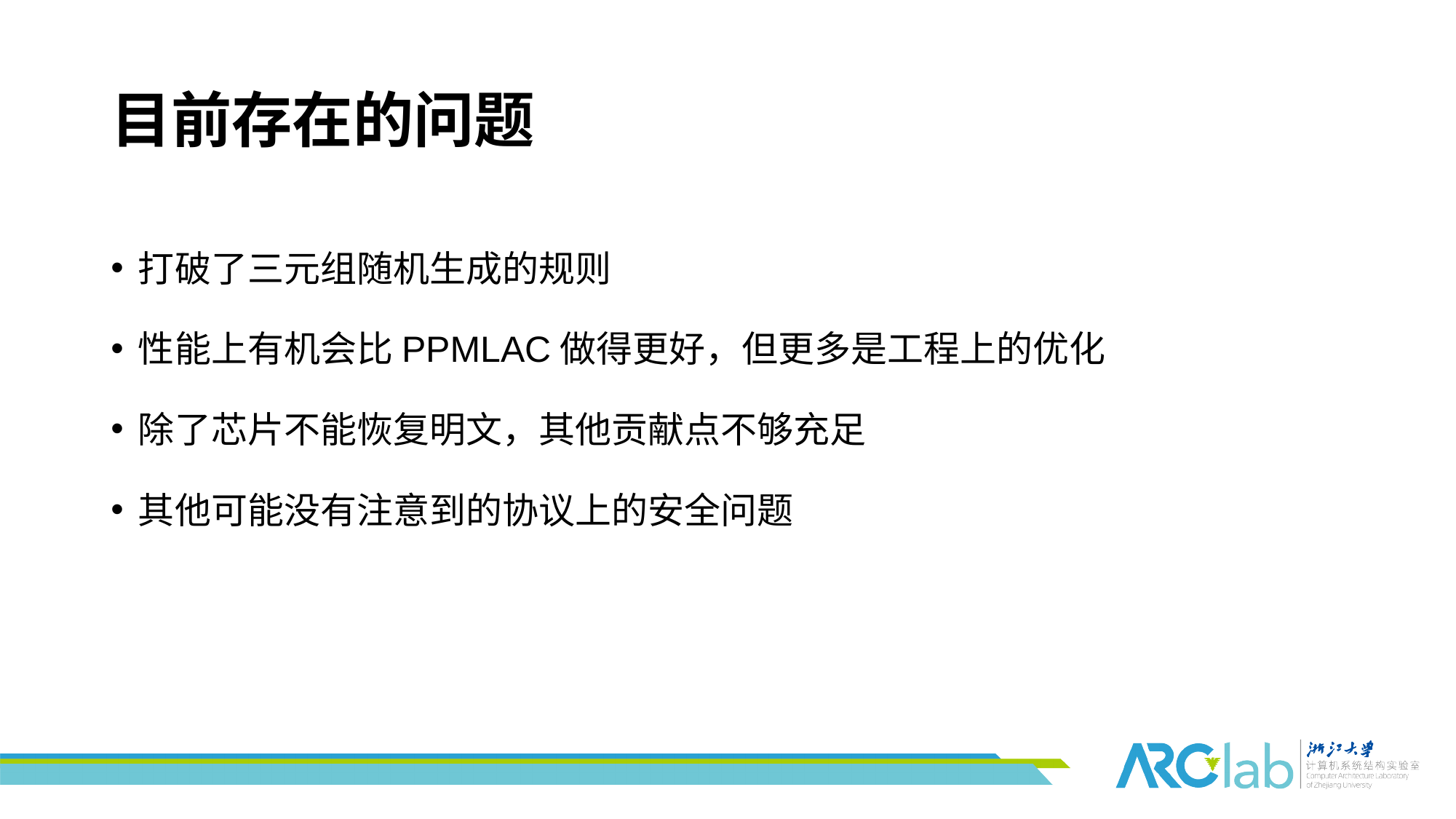

# 目前存在的问题
打破了三元组随机生成的规则
性能上有机会比PPMLAC做得更好，但更多是工程上的优化
除了芯片不能恢复明文，其他贡献点不够充足
其他可能没有注意到的协议上的安全问题